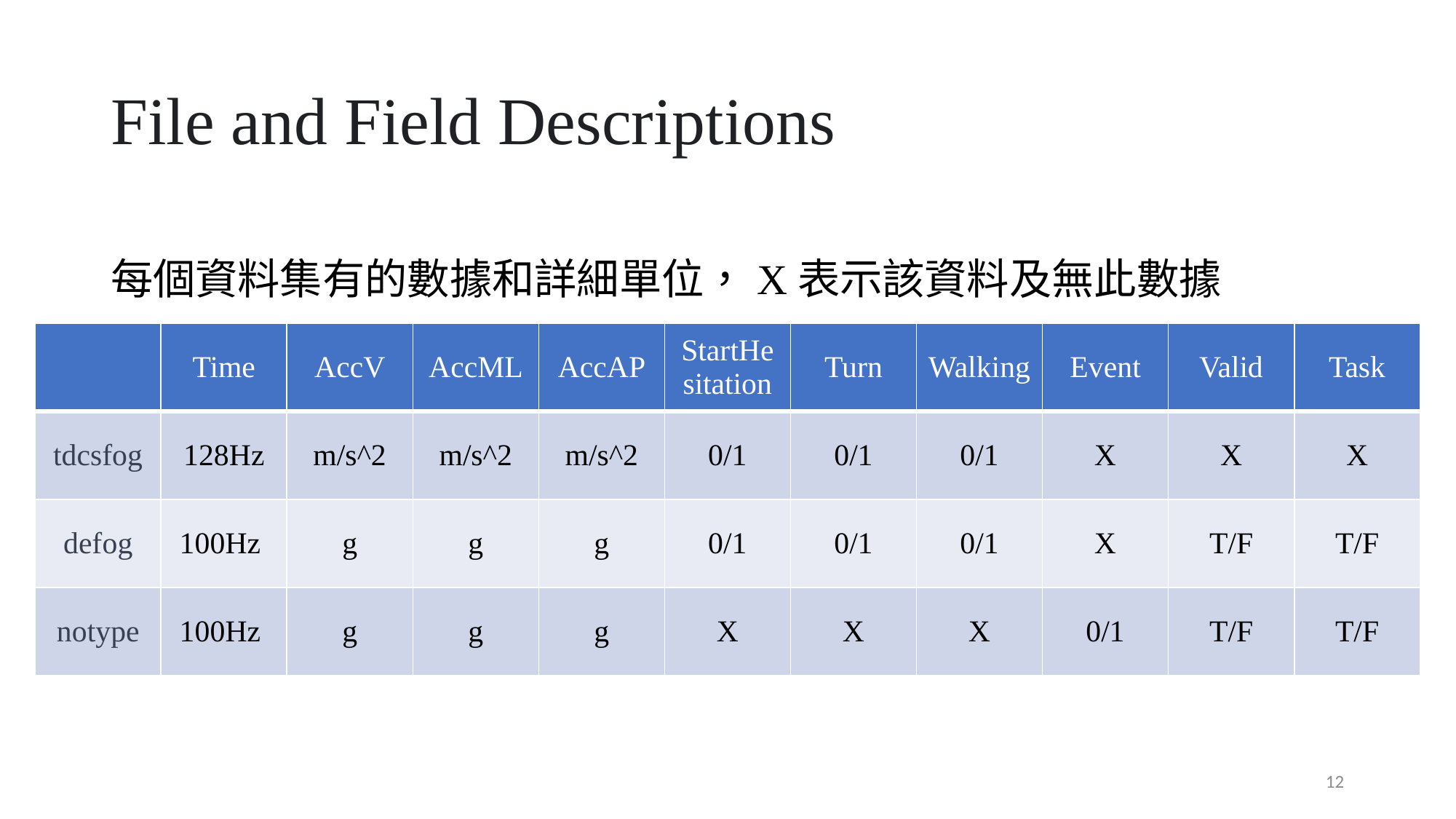

# File and Field Descriptions
每個資料集有的數據和詳細單位，X表示該資料及無此數據
|  | Time | AccV | AccML | AccAP | StartHesitation | Turn | Walking | Event | Valid | Task |
| --- | --- | --- | --- | --- | --- | --- | --- | --- | --- | --- |
| tdcsfog | 128Hz | m/s^2 | m/s^2 | m/s^2 | 0/1 | 0/1 | 0/1 | X | X | X |
| defog | 100Hz | g | g | g | 0/1 | 0/1 | 0/1 | X | T/F | T/F |
| notype | 100Hz | g | g | g | X | X | X | 0/1 | T/F | T/F |
12